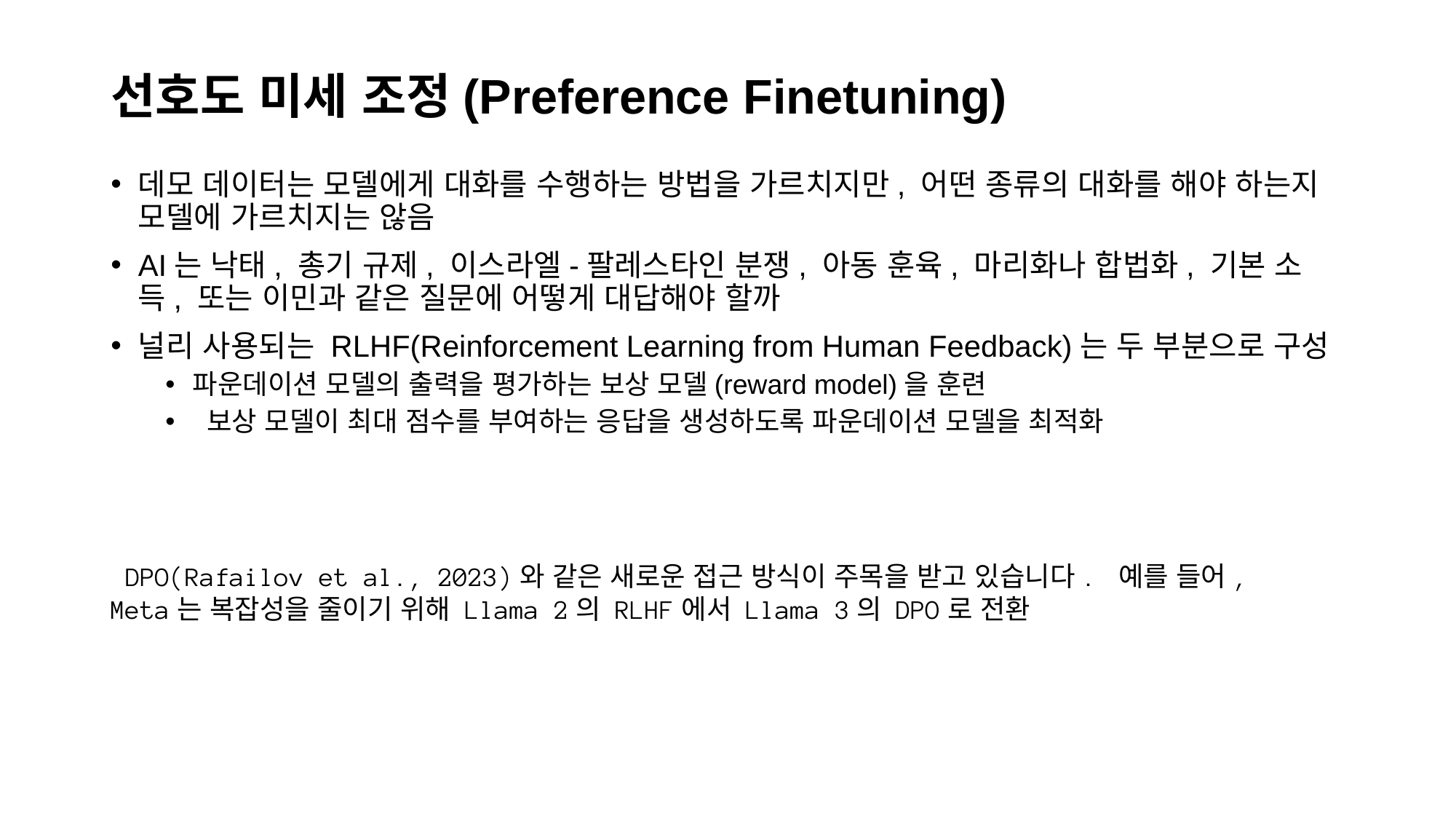

# 선호도 미세 조정(Preference Finetuning)
데모 데이터는 모델에게 대화를 수행하는 방법을 가르치지만, 어떤 종류의 대화를 해야 하는지 모델에 가르치지는 않음
AI는 낙태, 총기 규제, 이스라엘-팔레스타인 분쟁, 아동 훈육, 마리화나 합법화, 기본 소득, 또는 이민과 같은 질문에 어떻게 대답해야 할까
널리 사용되는 RLHF(Reinforcement Learning from Human Feedback)는 두 부분으로 구성
파운데이션 모델의 출력을 평가하는 보상 모델(reward model)을 훈련
 보상 모델이 최대 점수를 부여하는 응답을 생성하도록 파운데이션 모델을 최적화

 DPO(Rafailov et al., 2023)와 같은 새로운 접근 방식이 주목을 받고 있습니다. 예를 들어, Meta는 복잡성을 줄이기 위해 Llama 2의 RLHF에서 Llama 3의 DPO로 전환